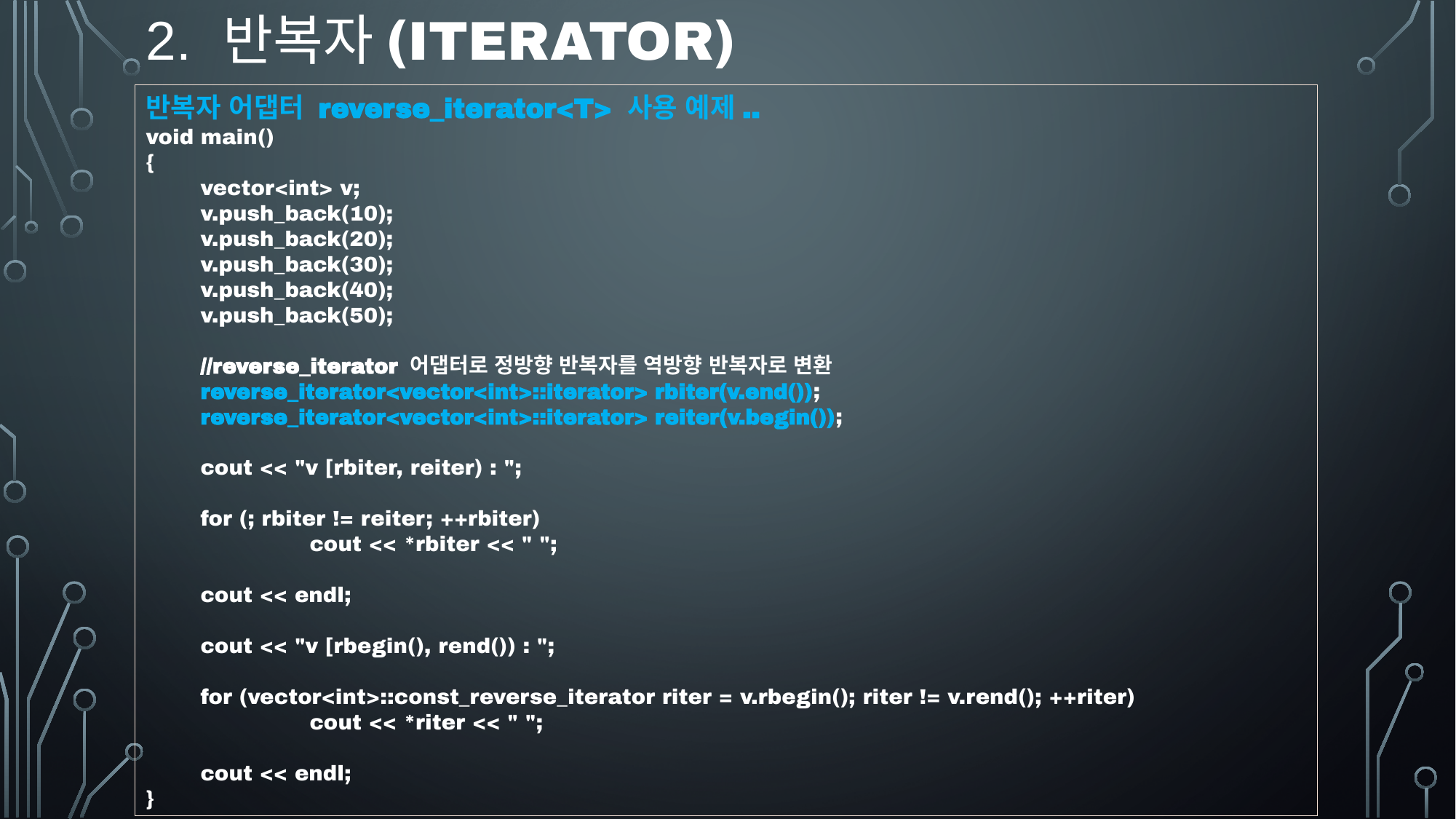

# 2. 반복자(iterator)
반복자 어댑터 reverse_iterator<T> 사용 예제..
void main()
{
vector<int> v;
v.push_back(10);
v.push_back(20);
v.push_back(30);
v.push_back(40);
v.push_back(50);

//reverse_iterator 어댑터로 정방향 반복자를 역방향 반복자로 변환
reverse_iterator<vector<int>::iterator> rbiter(v.end());
reverse_iterator<vector<int>::iterator> reiter(v.begin());

cout << "v [rbiter, reiter) : ";

for (; rbiter != reiter; ++rbiter)
	cout << *rbiter << " ";

cout << endl;

cout << "v [rbegin(), rend()) : ";

for (vector<int>::const_reverse_iterator riter = v.rbegin(); riter != v.rend(); ++riter)
	cout << *riter << " ";

cout << endl;
}